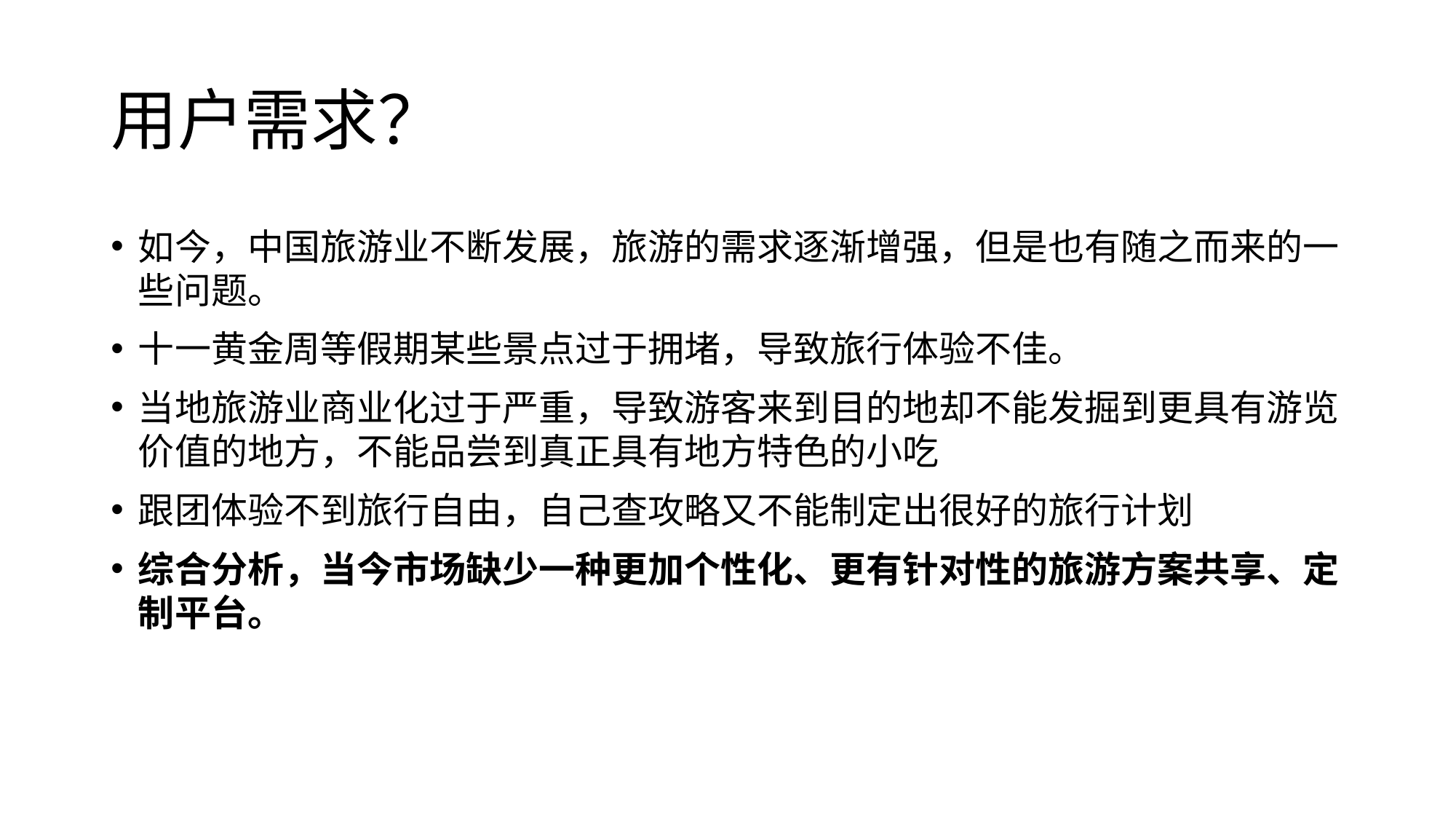

# 用户需求？
如今，中国旅游业不断发展，旅游的需求逐渐增强，但是也有随之而来的一些问题。
十一黄金周等假期某些景点过于拥堵，导致旅行体验不佳。
当地旅游业商业化过于严重，导致游客来到目的地却不能发掘到更具有游览价值的地方，不能品尝到真正具有地方特色的小吃
跟团体验不到旅行自由，自己查攻略又不能制定出很好的旅行计划
综合分析，当今市场缺少一种更加个性化、更有针对性的旅游方案共享、定制平台。